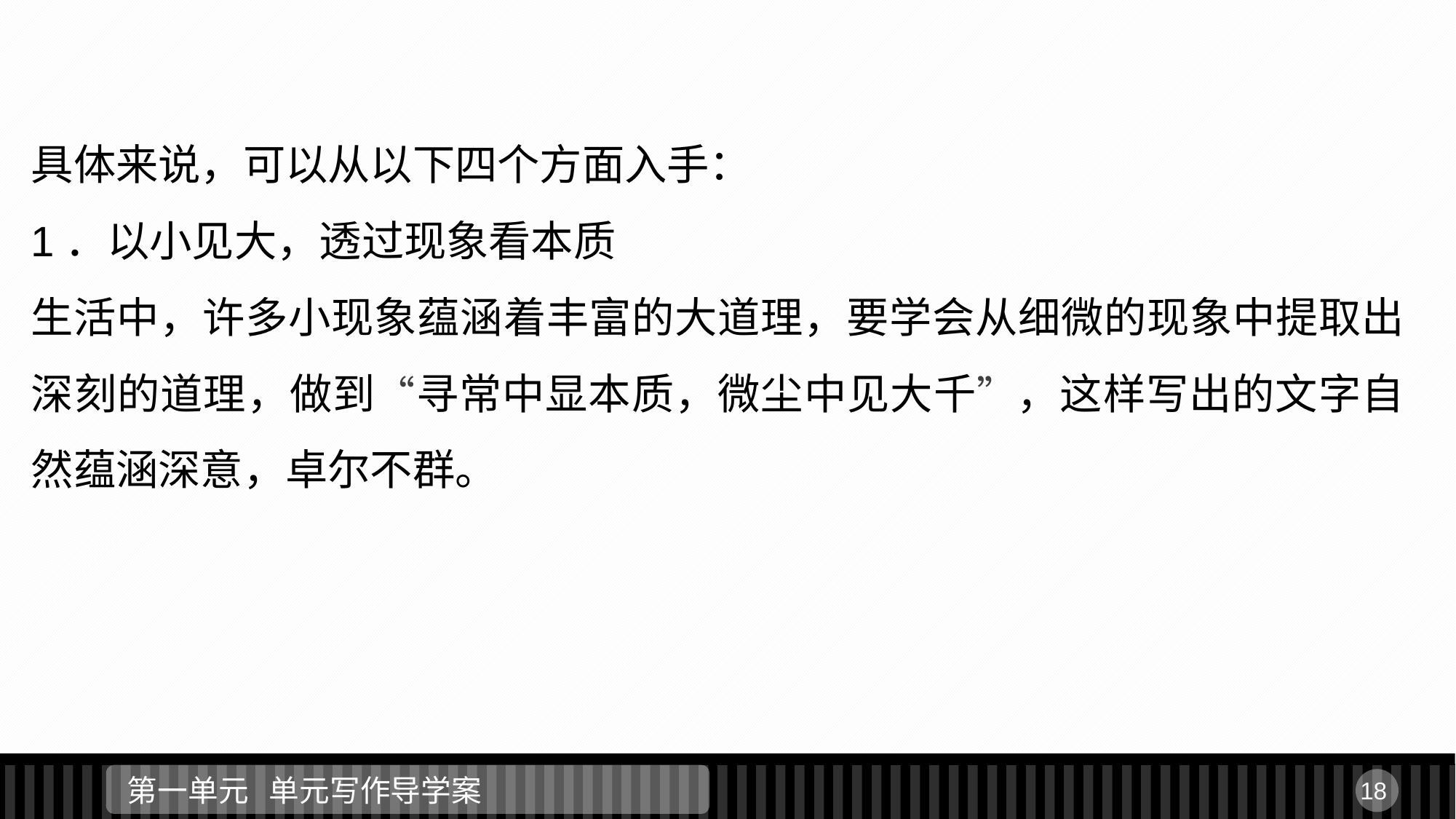

具体来说，可以从以下四个方面入手：
1．以小见大，透过现象看本质
生活中，许多小现象蕴涵着丰富的大道理，要学会从细微的现象中提取出深刻的道理，做到“寻常中显本质，微尘中见大千”，这样写出的文字自然蕴涵深意，卓尔不群。